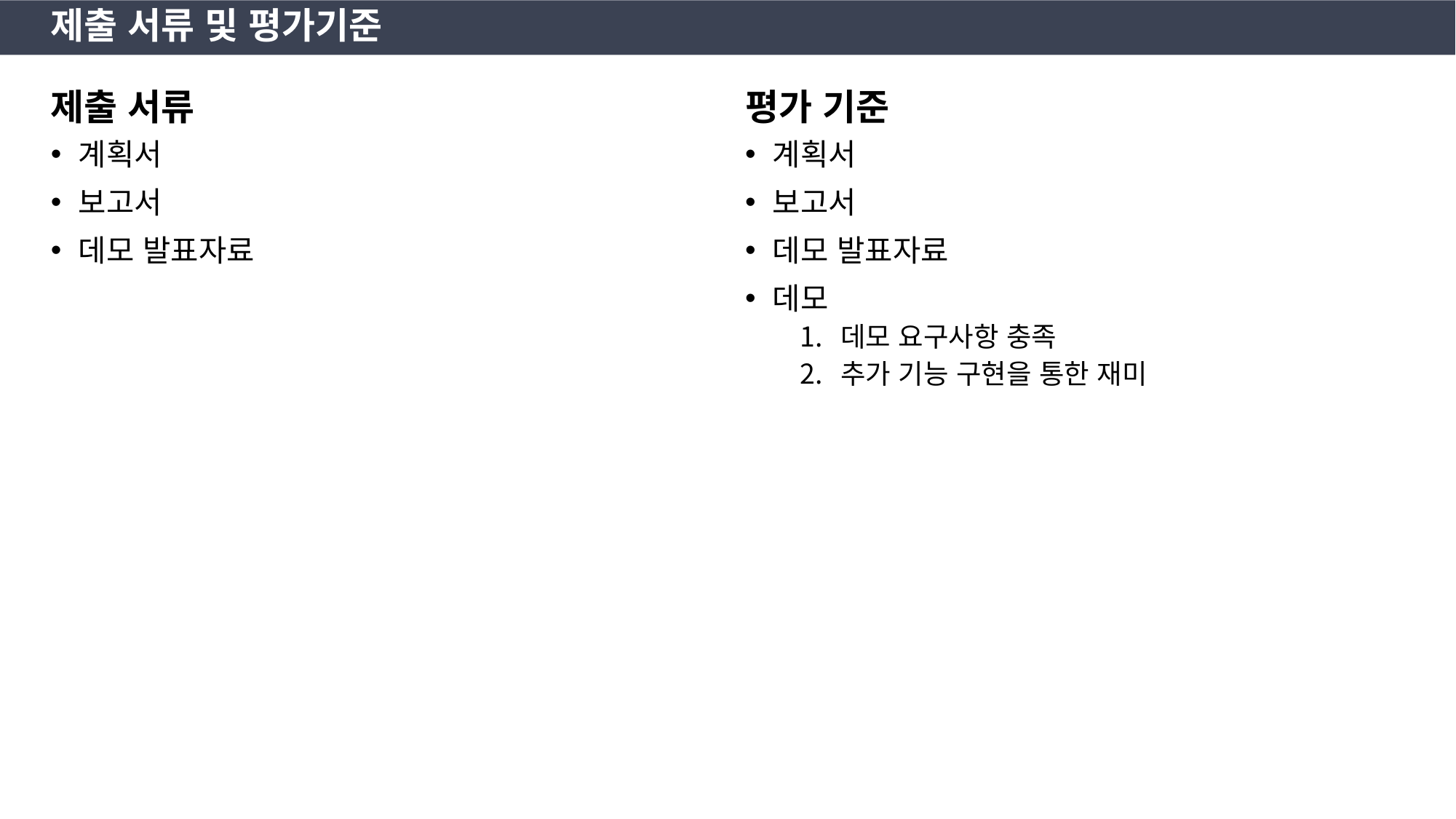

# 제출 서류 및 평가기준
제출 서류
평가 기준
계획서
보고서
데모 발표자료
데모
데모 요구사항 충족
추가 기능 구현을 통한 재미

계획서
보고서
데모 발표자료